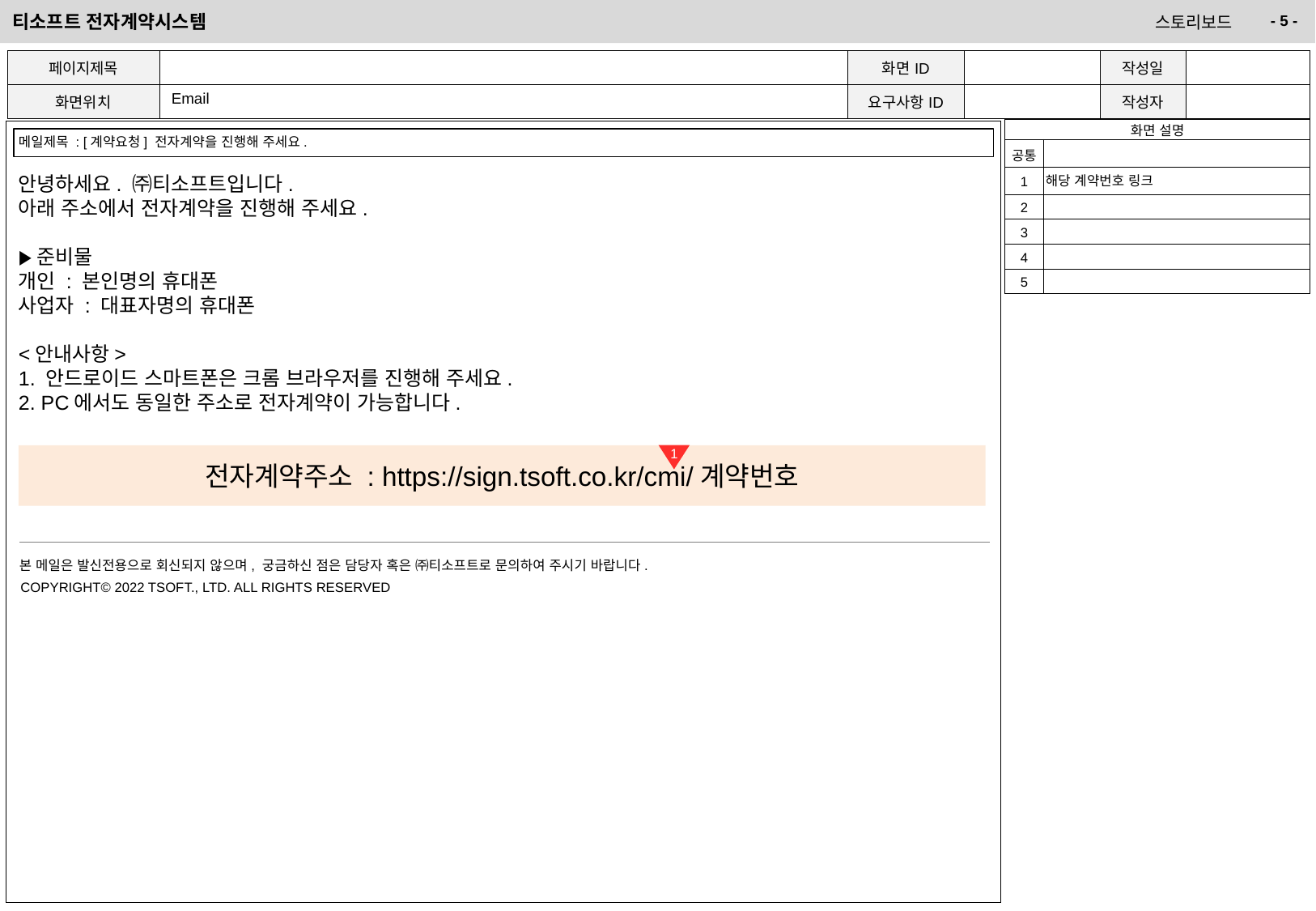

| 페이지제목 |  | 화면ID |  | 작성일 |  |
| --- | --- | --- | --- | --- | --- |
| 화면위치 | Email | 요구사항ID |  | 작성자 |  |
| 화면 설명 |  |
| --- | --- |
| 공통 |  |
| 1 | 해당 계약번호 링크 |
| 2 |  |
| 3 |  |
| 4 |  |
| 5 |  |
메일제목 : [계약요청] 전자계약을 진행해 주세요.
안녕하세요. ㈜티소프트입니다.
아래 주소에서 전자계약을 진행해 주세요.
▶️준비물
개인 : 본인명의 휴대폰
사업자 : 대표자명의 휴대폰

<안내사항>
1. 안드로이드 스마트폰은 크롬 브라우저를 진행해 주세요.
2. PC에서도 동일한 주소로 전자계약이 가능합니다.
1
전자계약주소 : https://sign.tsoft.co.kr/cmi/계약번호
본 메일은 발신전용으로 회신되지 않으며, 궁금하신 점은 담당자 혹은 ㈜티소프트로 문의하여 주시기 바랍니다.
COPYRIGHT© 2022 TSOFT., LTD. ALL RIGHTS RESERVED